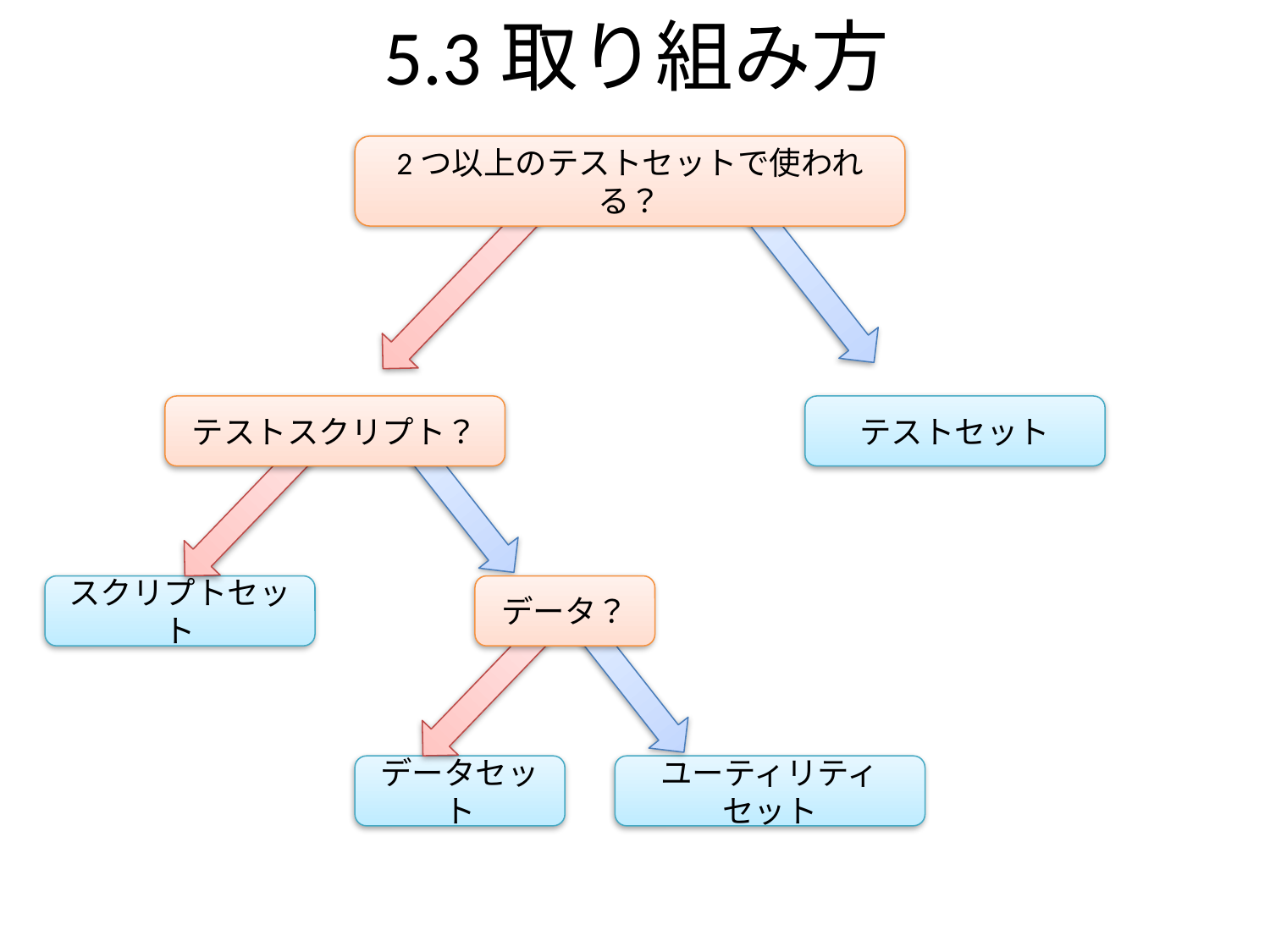

5.3取り組み方
2つ以上のテストセットで使われる？

テストスクリプト？
テストセット

スクリプトセット
データ？

データセット
ユーティリティセット